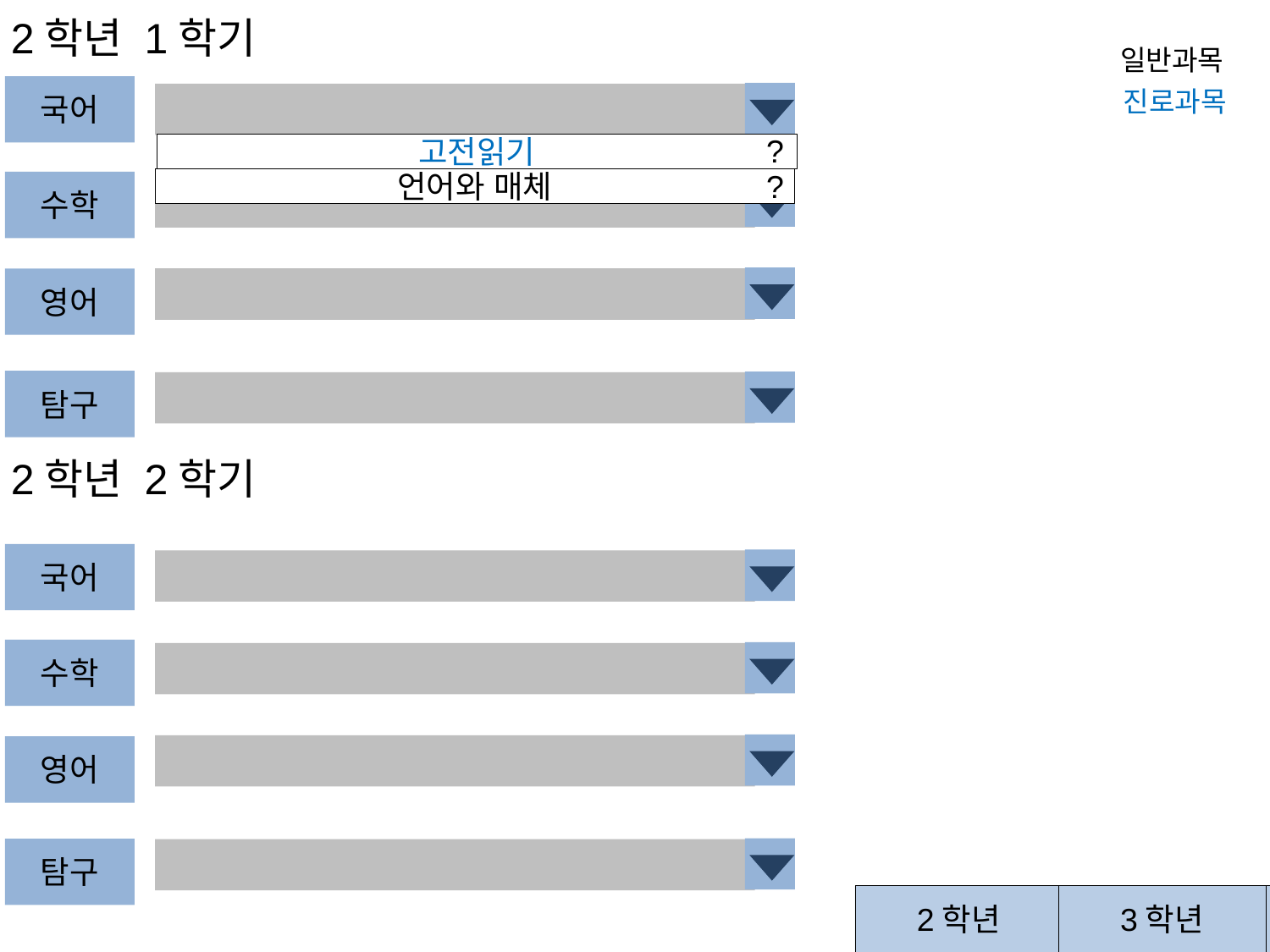

2학년 1학기
일반과목

진로과목

국어

?
고전읽기
?
언어와 매체

수학

영어

탐구

2학년 2학기

국어

수학

영어

탐구

2학년
3학년